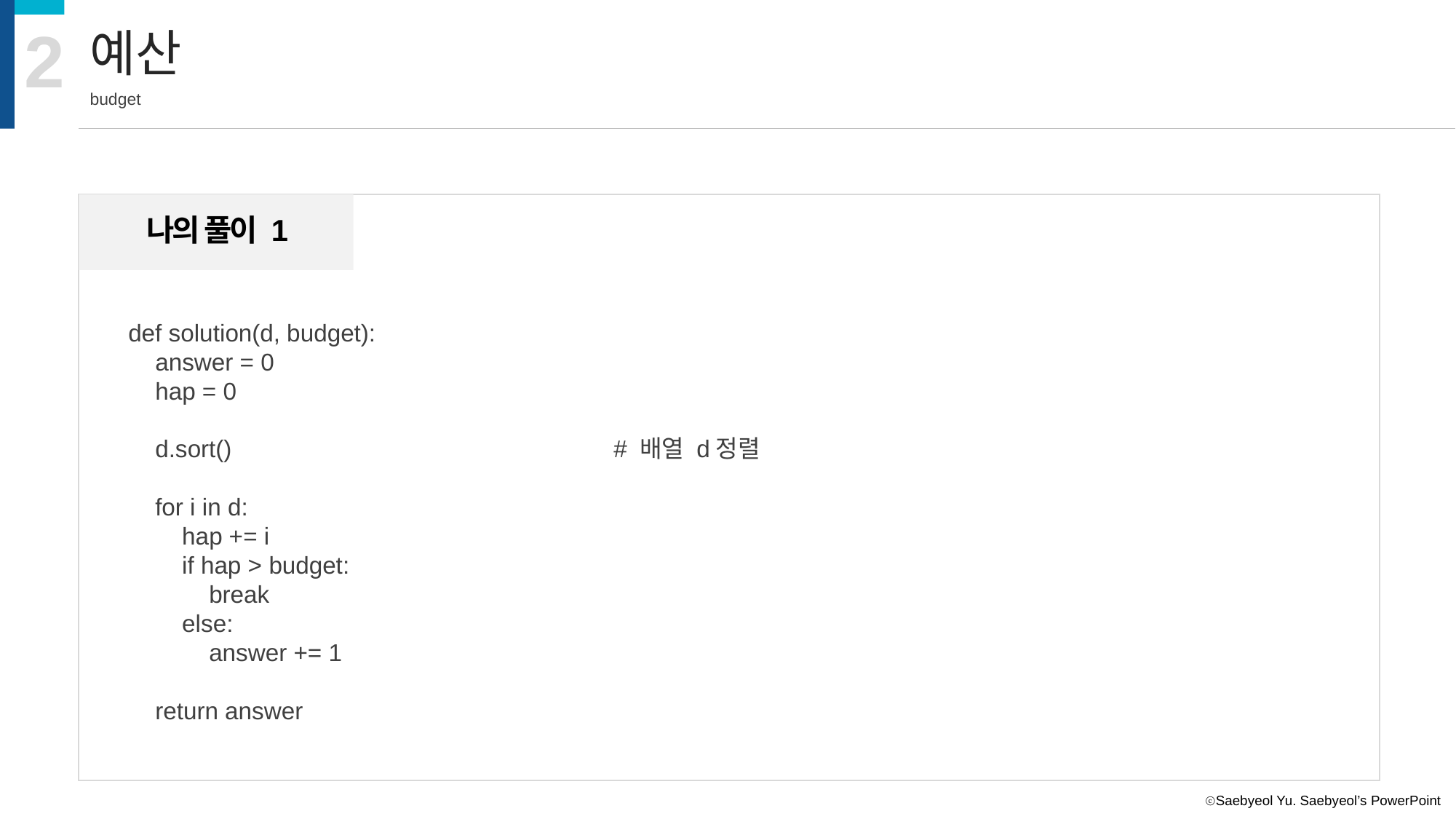

2
예산
budget

나의 풀이 1
def solution(d, budget):
    answer = 0
    hap = 0

    d.sort()

    for i in d:
        hap += i
        if hap > budget:
            break
        else:
            answer += 1

    return answer

# 배열 d정렬